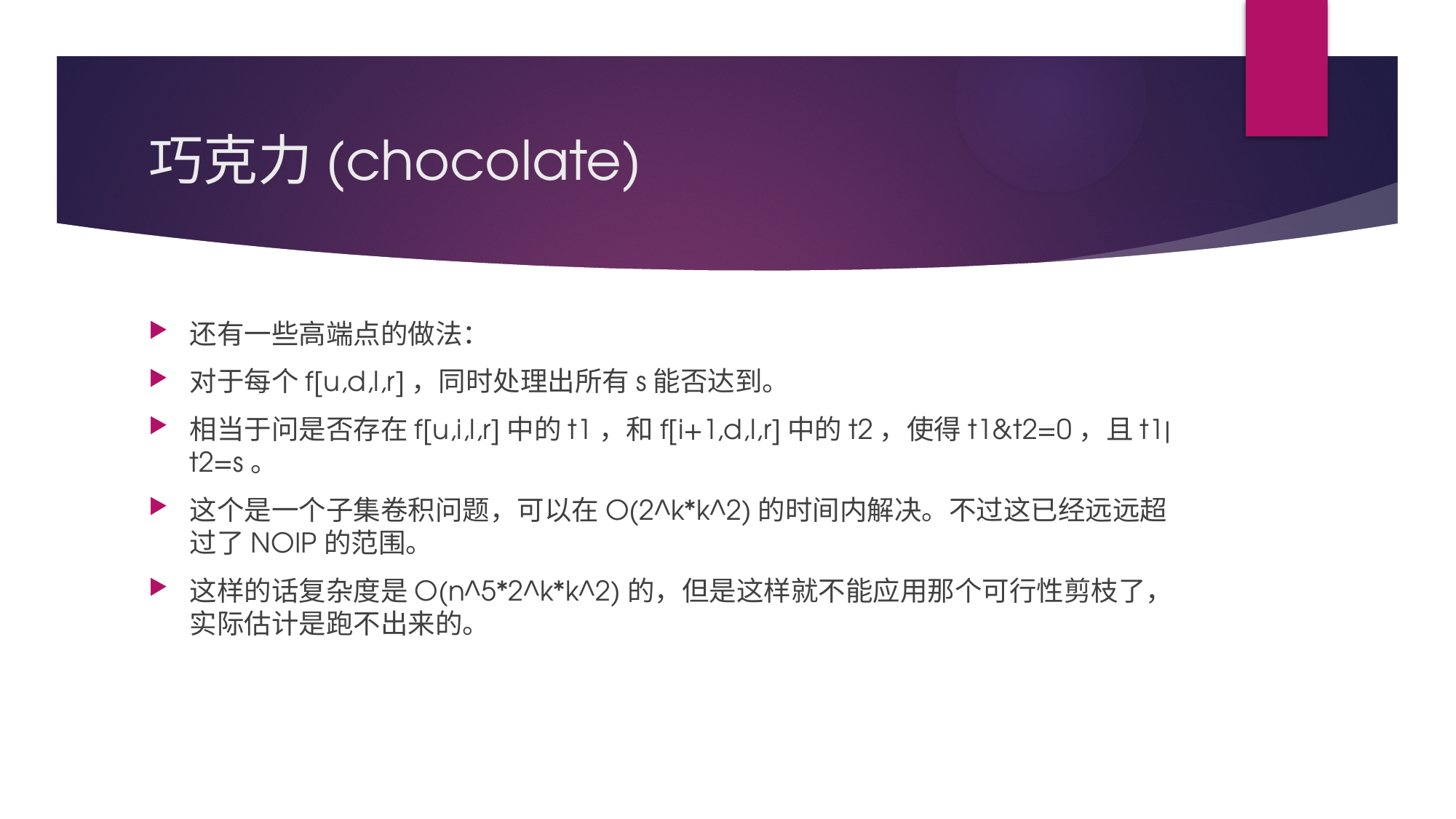

# 巧克力(chocolate)
还有一些高端点的做法：
对于每个f[u,d,l,r]，同时处理出所有s能否达到。
相当于问是否存在f[u,i,l,r]中的t1，和f[i+1,d,l,r]中的t2，使得t1&t2=0，且t1|t2=s。
这个是一个子集卷积问题，可以在O(2^k*k^2)的时间内解决。不过这已经远远超过了NOIP的范围。
这样的话复杂度是O(n^5*2^k*k^2)的，但是这样就不能应用那个可行性剪枝了，实际估计是跑不出来的。